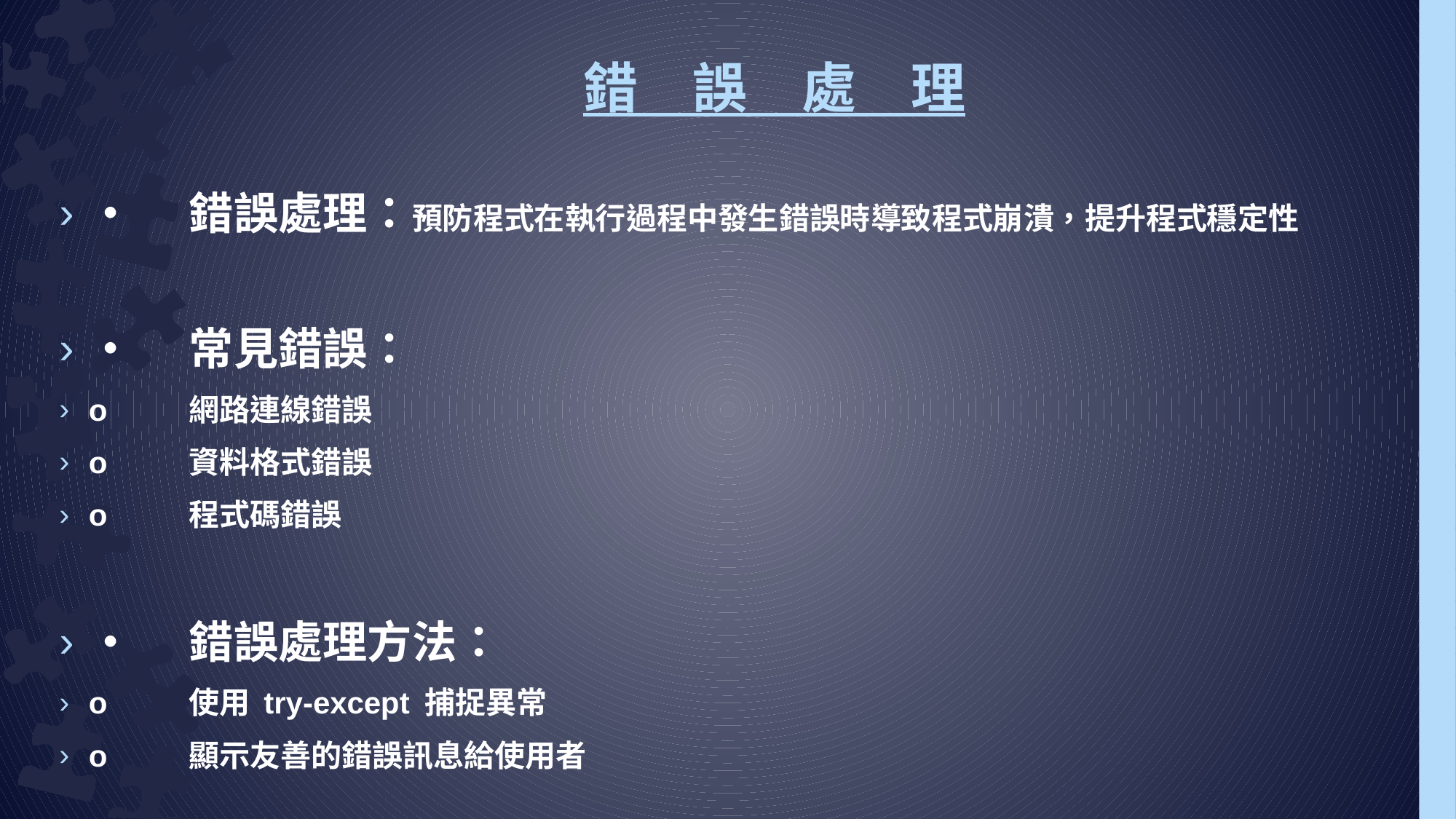

# 錯　誤　處　理
•	錯誤處理：預防程式在執行過程中發生錯誤時導致程式崩潰，提升程式穩定性

•	常見錯誤：
o	網路連線錯誤
o	資料格式錯誤
o	程式碼錯誤

•	錯誤處理方法：
o	使用 try-except 捕捉異常
o	顯示友善的錯誤訊息給使用者